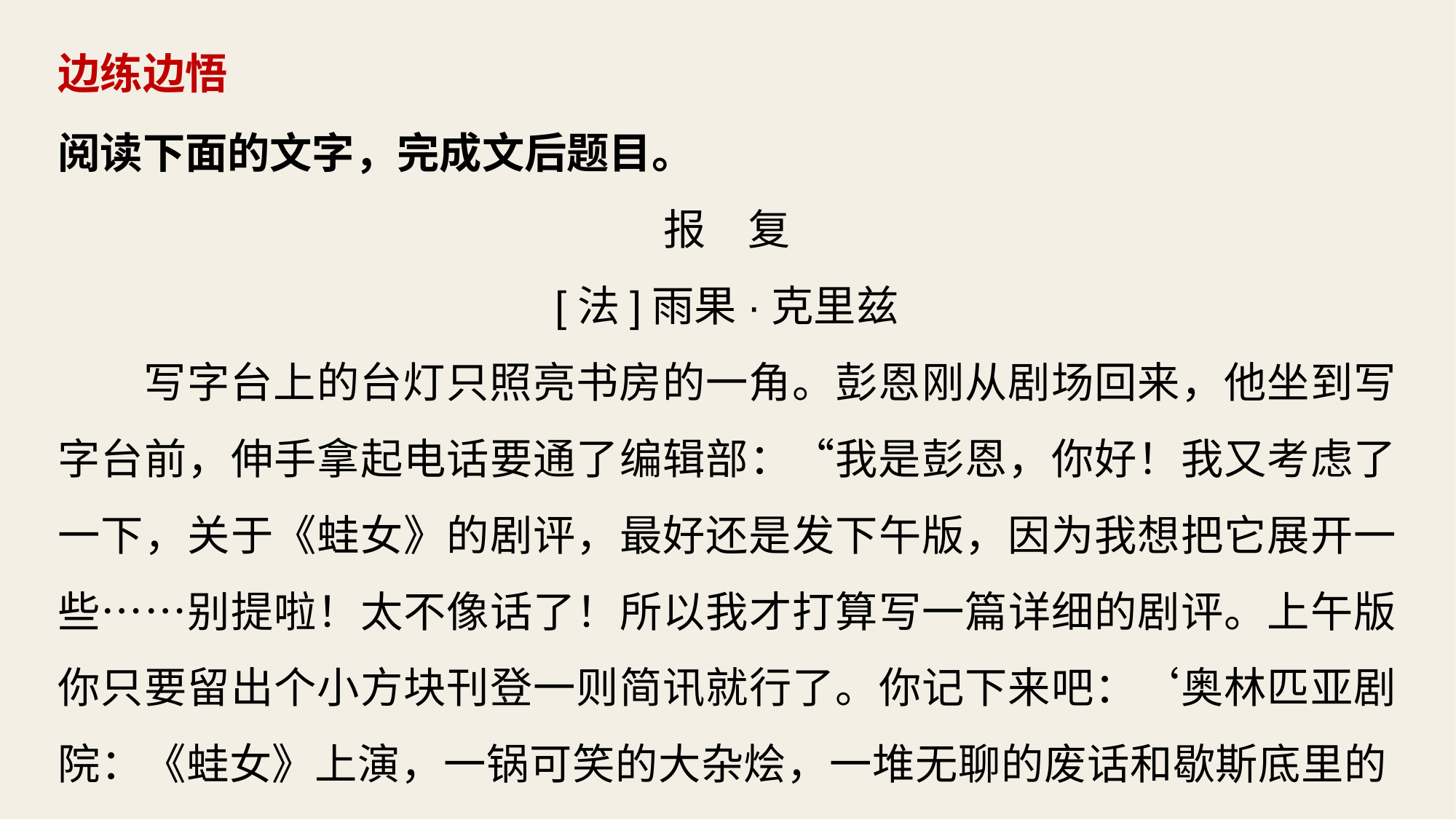

边练边悟
阅读下面的文字，完成文后题目。
报　复
[法]雨果·克里兹
写字台上的台灯只照亮书房的一角。彭恩刚从剧场回来，他坐到写字台前，伸手拿起电话要通了编辑部：“我是彭恩，你好！我又考虑了一下，关于《蛙女》的剧评，最好还是发下午版，因为我想把它展开一些……别提啦！太不像话了！所以我才打算写一篇详细的剧评。上午版你只要留出个小方块刊登一则简讯就行了。你记下来吧：‘奥林匹亚剧院：《蛙女》上演，一锅可笑的大杂烩，一堆无聊的废话和歇斯底里的